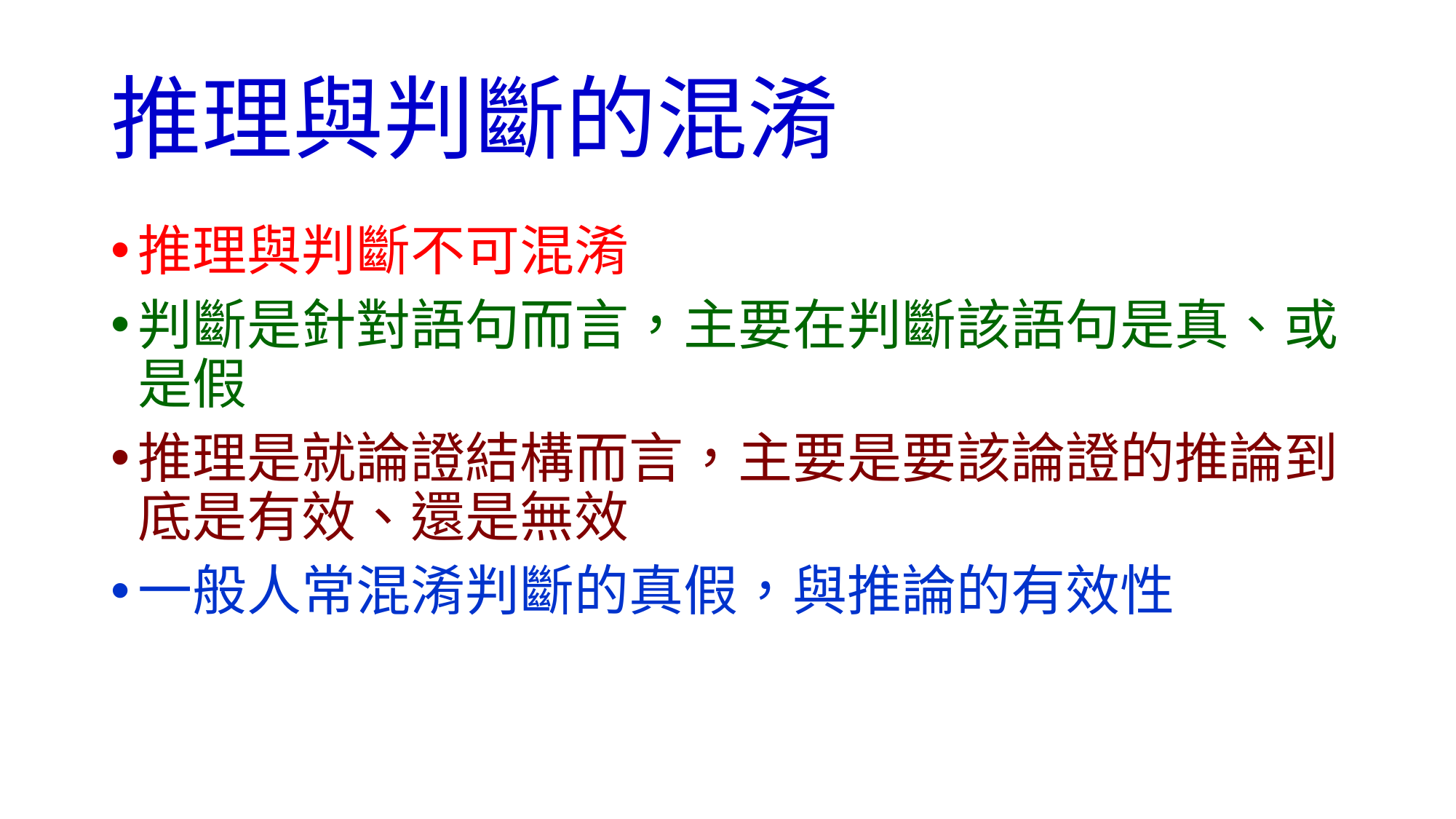

# 推理與判斷的混淆
推理與判斷不可混淆
判斷是針對語句而言，主要在判斷該語句是真、或是假
推理是就論證結構而言，主要是要該論證的推論到底是有效、還是無效
一般人常混淆判斷的真假，與推論的有效性